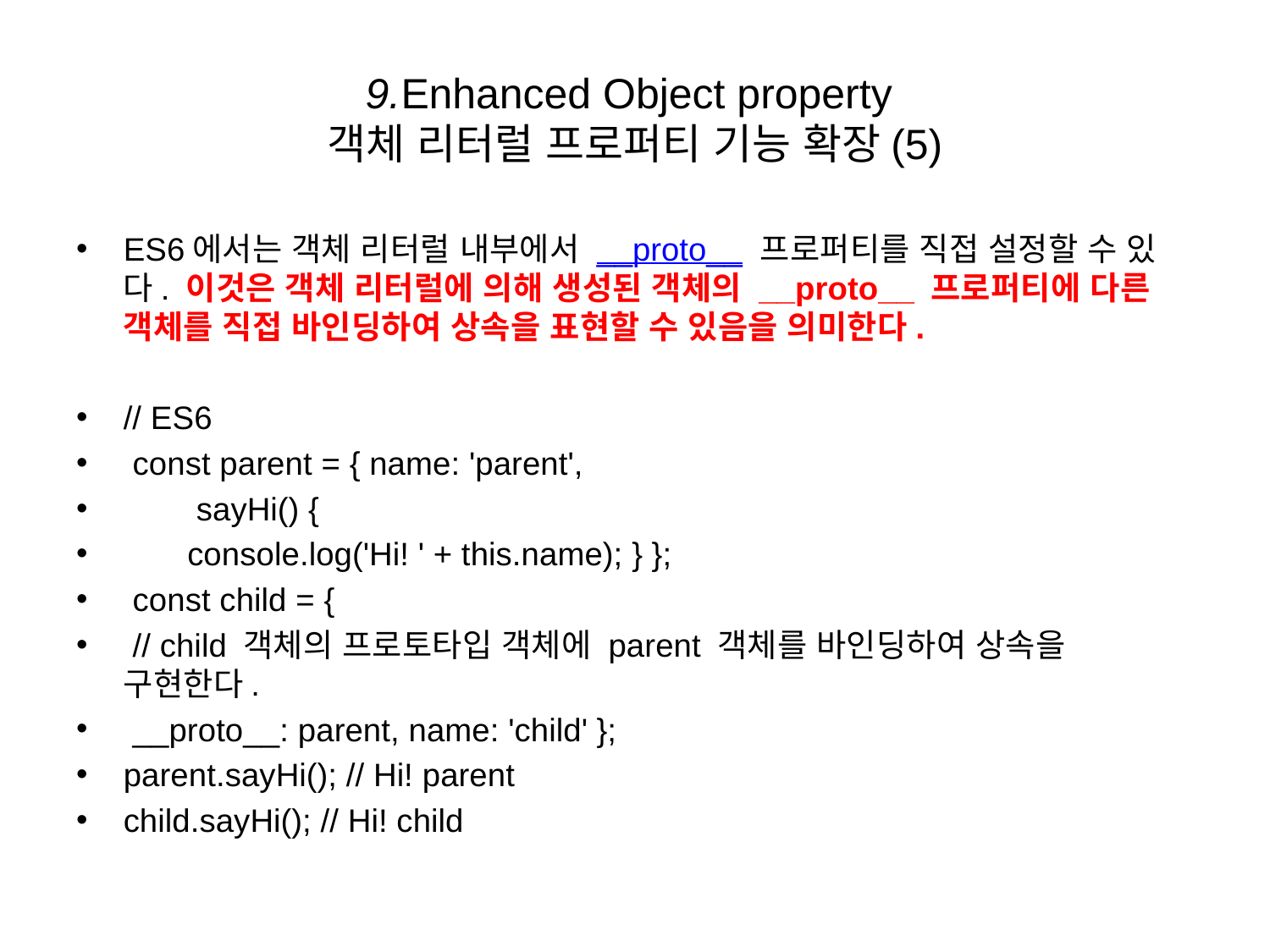

# 9.Enhanced Object property 객체 리터럴 프로퍼티 기능 확장(5)
ES6에서는 객체 리터럴 내부에서 __proto__ 프로퍼티를 직접 설정할 수 있다. 이것은 객체 리터럴에 의해 생성된 객체의 __proto__ 프로퍼티에 다른 객체를 직접 바인딩하여 상속을 표현할 수 있음을 의미한다.

// ES6
 const parent = { name: 'parent',
        sayHi() {
       console.log('Hi! ' + this.name); } };
 const child = {
 // child 객체의 프로토타입 객체에 parent 객체를 바인딩하여 상속을 구현한다.
 __proto__: parent, name: 'child' };
parent.sayHi(); // Hi! parent
child.sayHi(); // Hi! child